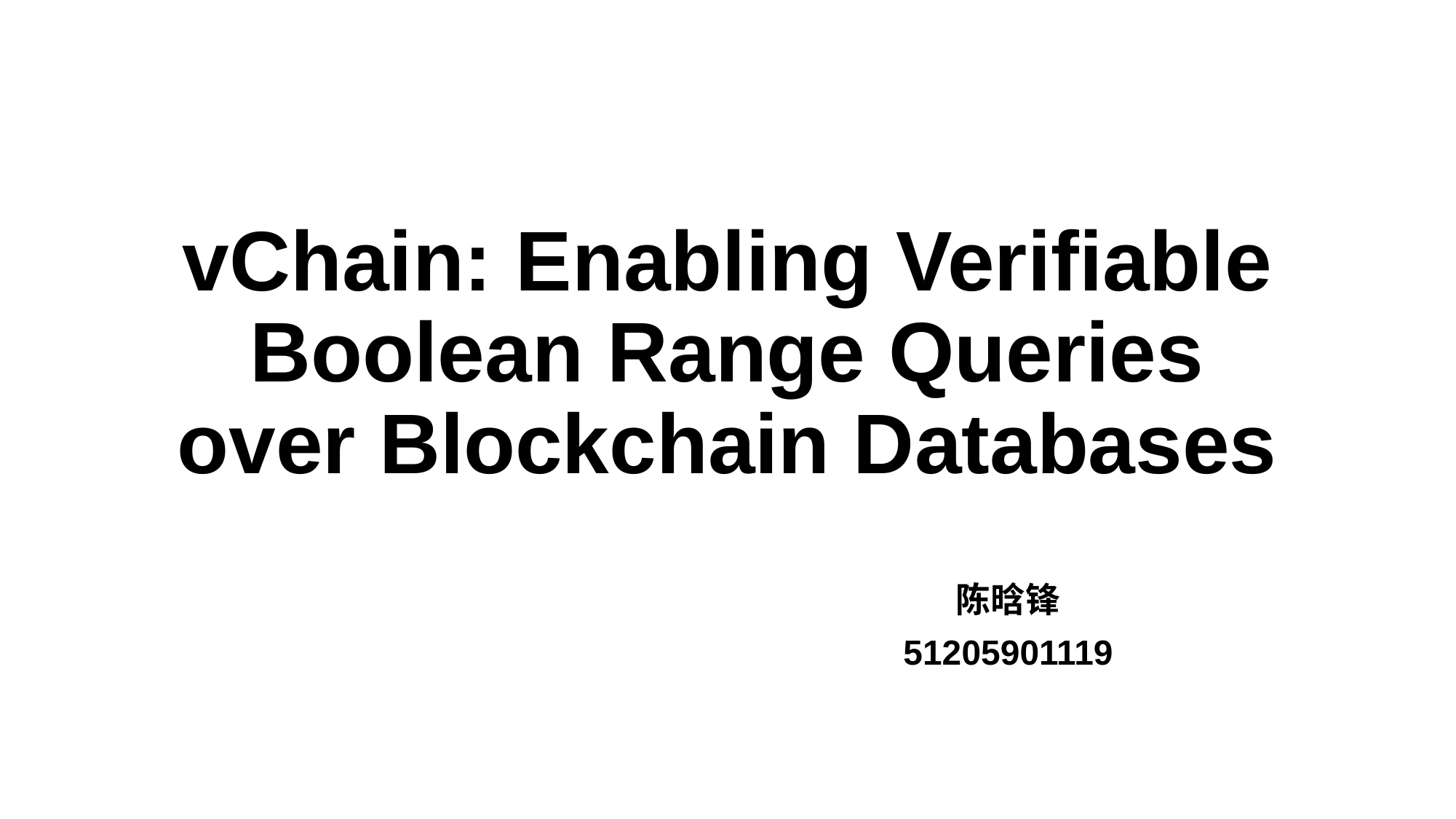

# vChain: Enabling Verifiable Boolean Range Queries over Blockchain Databases
陈晗锋
51205901119